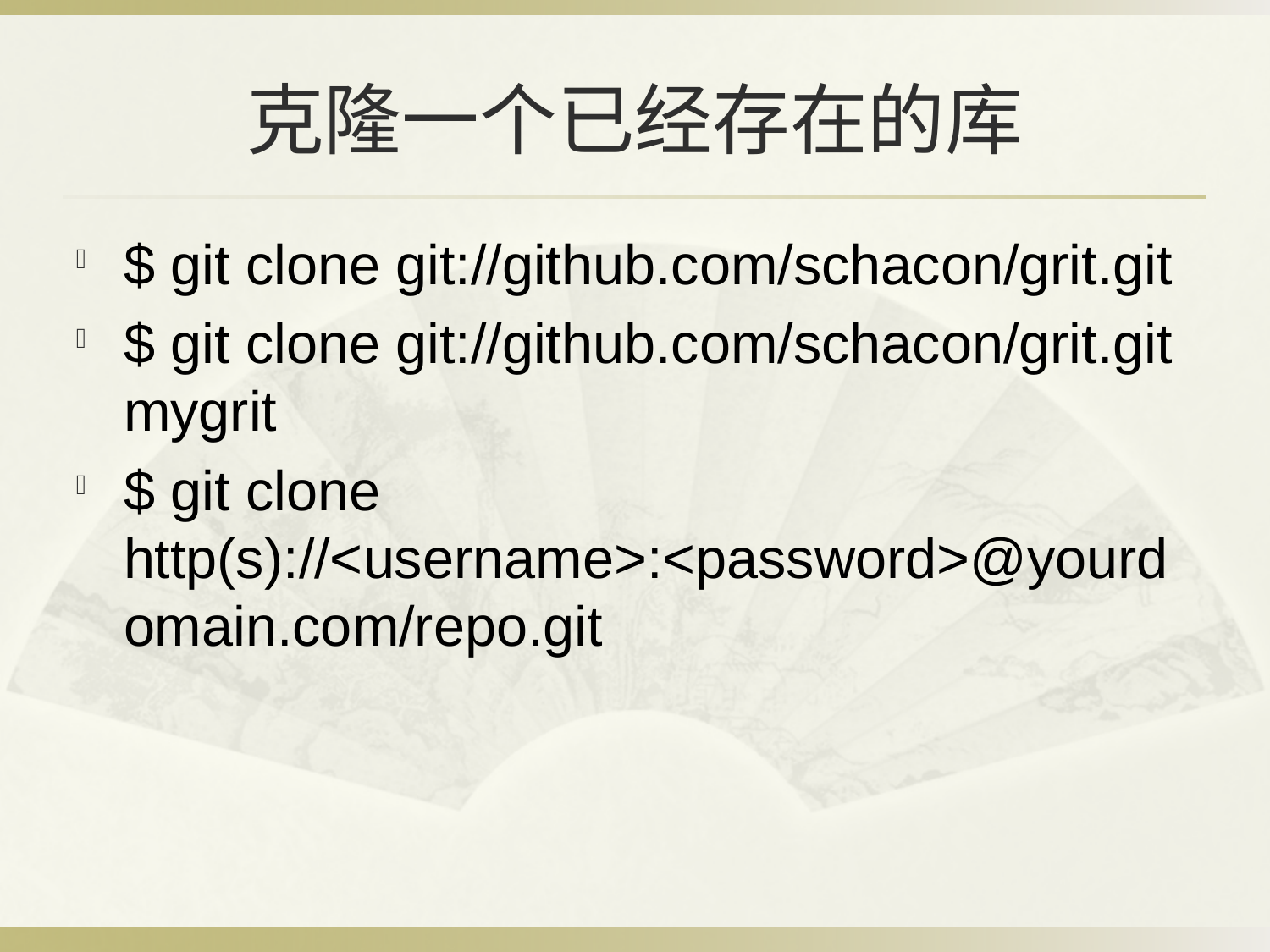

# 克隆一个已经存在的库
$ git clone git://github.com/schacon/grit.git
$ git clone git://github.com/schacon/grit.git mygrit
$ git clone http(s)://<username>:<password>@yourdomain.com/repo.git